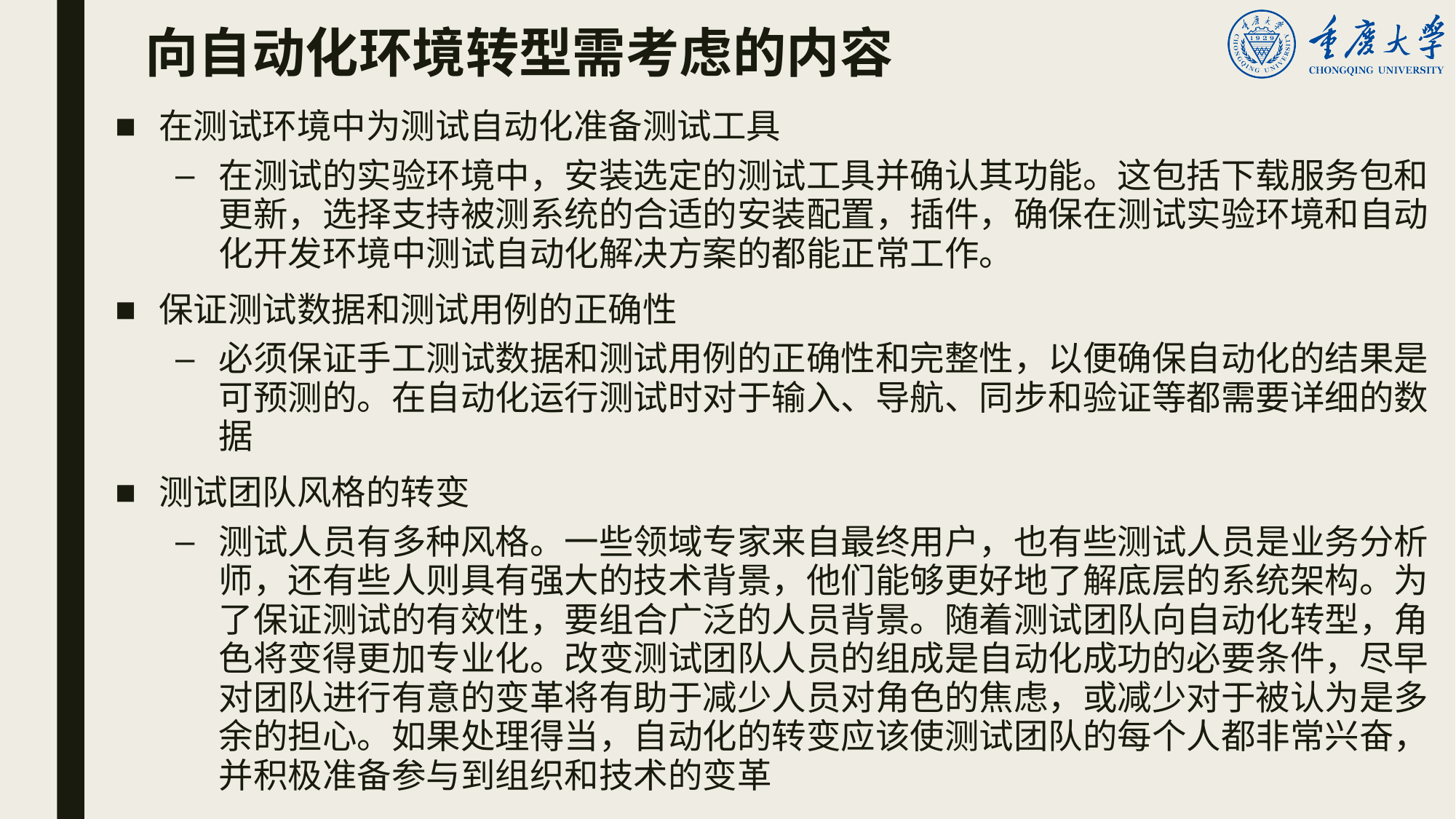

# 向自动化环境转型需考虑的内容
在测试环境中为测试自动化准备测试工具
在测试的实验环境中，安装选定的测试工具并确认其功能。这包括下载服务包和更新，选择支持被测系统的合适的安装配置，插件，确保在测试实验环境和自动化开发环境中测试自动化解决方案的都能正常工作。
保证测试数据和测试用例的正确性
必须保证手工测试数据和测试用例的正确性和完整性，以便确保自动化的结果是可预测的。在自动化运行测试时对于输入、导航、同步和验证等都需要详细的数据
测试团队风格的转变
测试人员有多种风格。一些领域专家来自最终用户，也有些测试人员是业务分析师，还有些人则具有强大的技术背景，他们能够更好地了解底层的系统架构。为了保证测试的有效性，要组合广泛的人员背景。随着测试团队向自动化转型，角色将变得更加专业化。改变测试团队人员的组成是自动化成功的必要条件，尽早对团队进行有意的变革将有助于减少人员对角色的焦虑，或减少对于被认为是多余的担心。如果处理得当，自动化的转变应该使测试团队的每个人都非常兴奋，并积极准备参与到组织和技术的变革